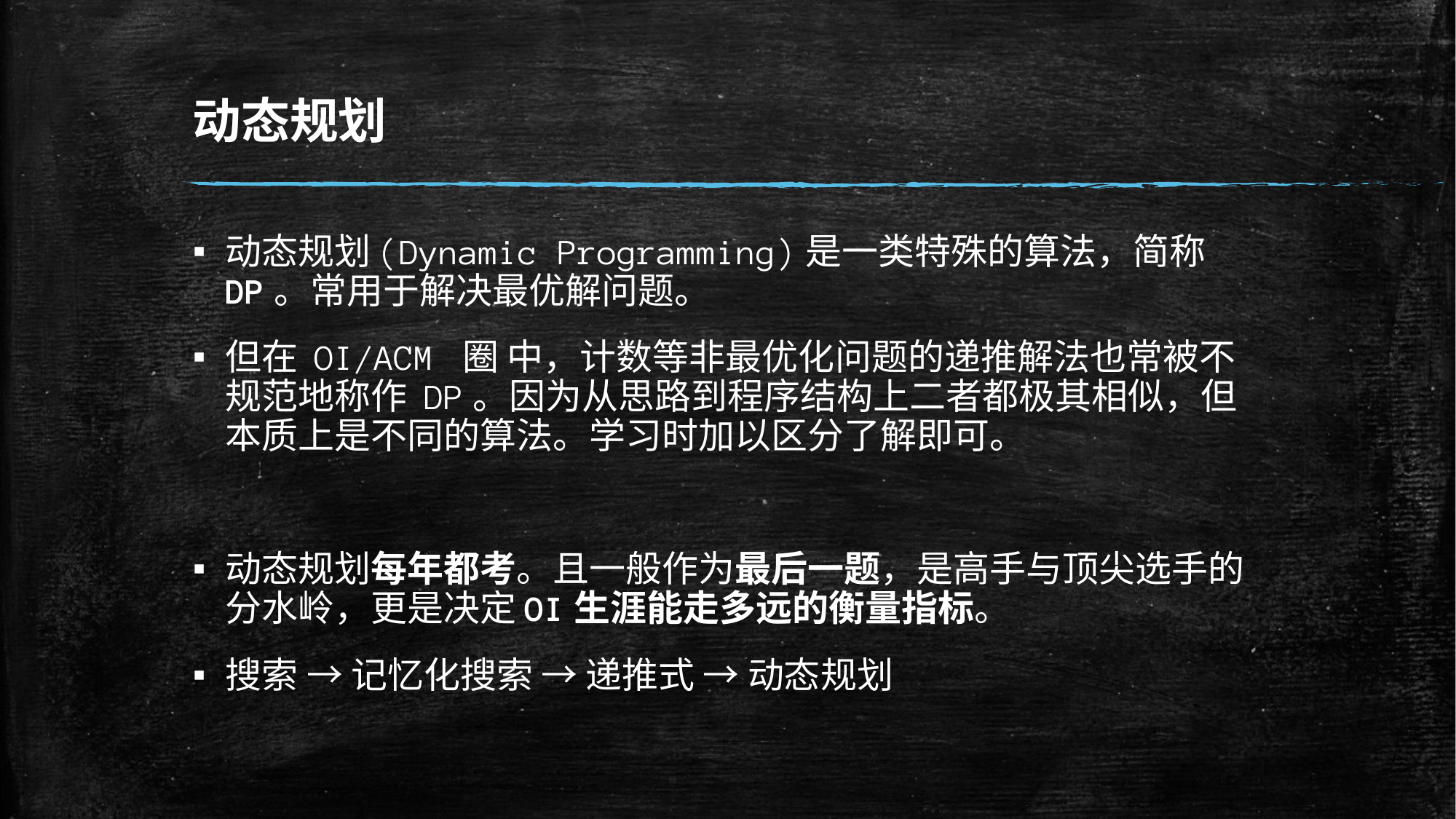

# 动态规划
动态规划(Dynamic Programming)是一类特殊的算法，简称DP。常用于解决最优解问题。
但在 OI/ACM 圈 中，计数等非最优化问题的递推解法也常被不规范地称作 DP。因为从思路到程序结构上二者都极其相似，但本质上是不同的算法。学习时加以区分了解即可。

动态规划每年都考。且一般作为最后一题，是高手与顶尖选手的分水岭，更是决定OI生涯能走多远的衡量指标。
搜索 → 记忆化搜索 → 递推式 → 动态规划